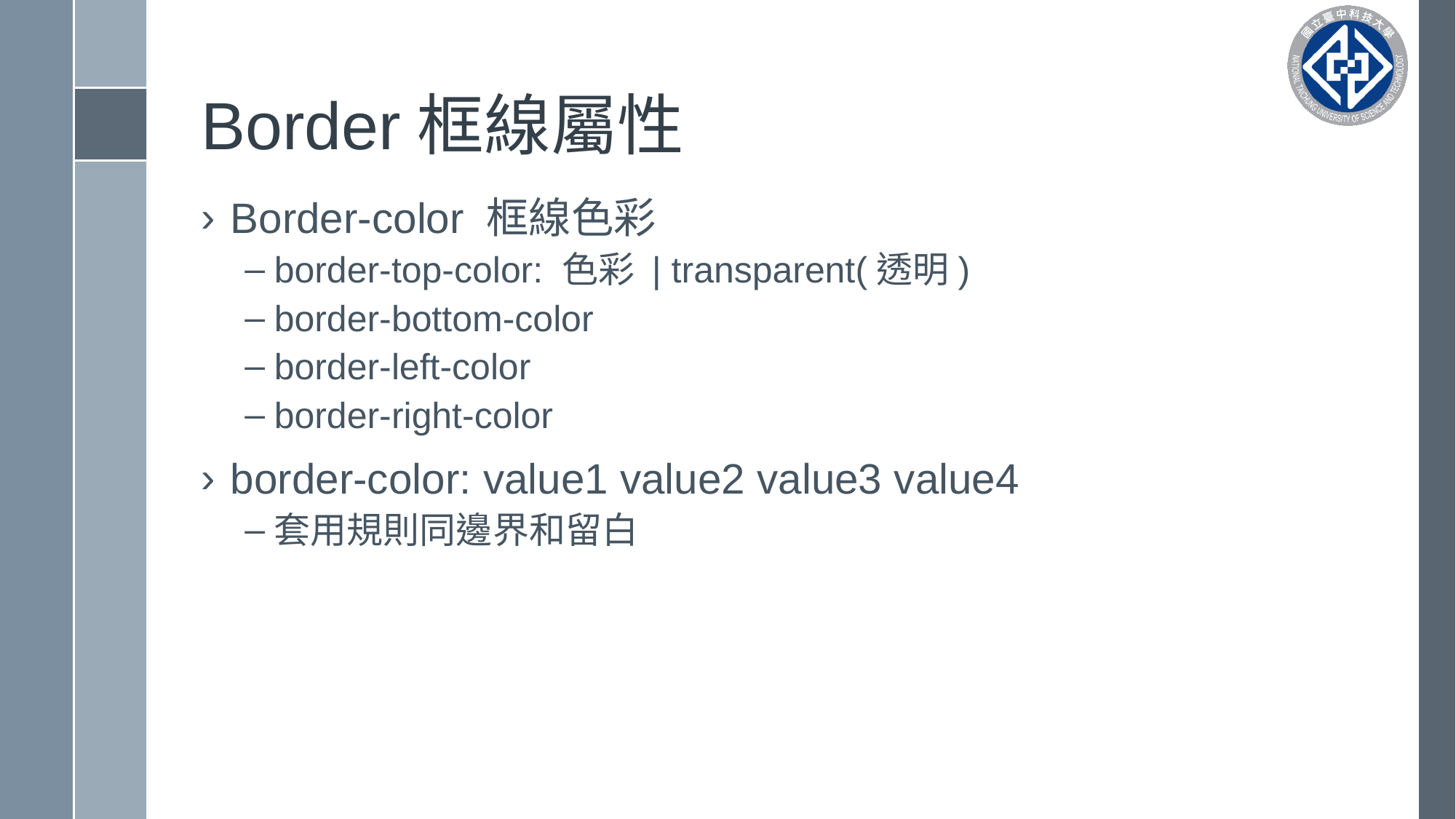

# Border框線屬性
Border-color 框線色彩
border-top-color: 色彩 | transparent(透明)
border-bottom-color
border-left-color
border-right-color
border-color: value1 value2 value3 value4
套用規則同邊界和留白